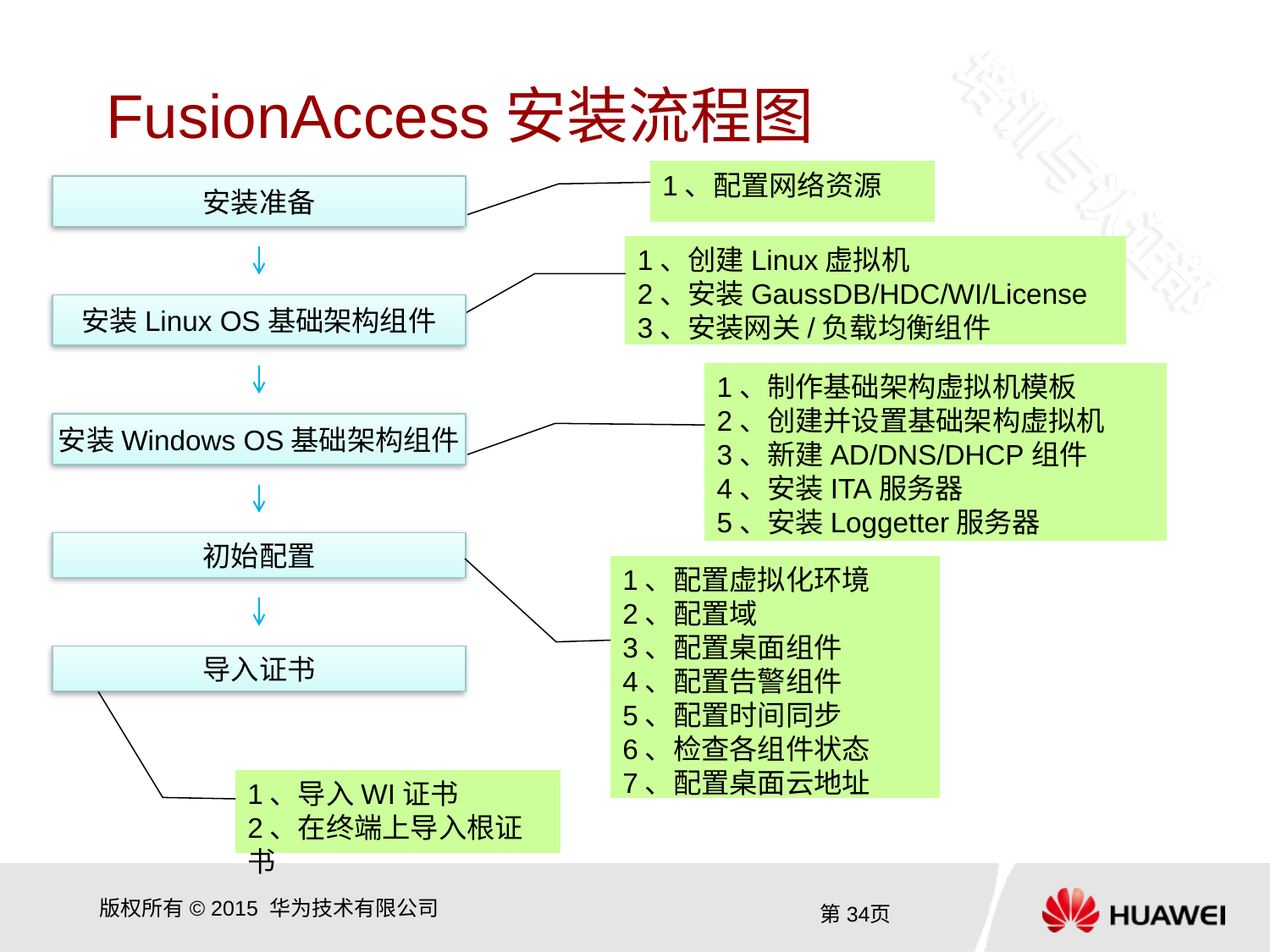

# FusionAccess安装流程图
1、配置网络资源
安装准备
安装Linux OS基础架构组件
安装Windows OS基础架构组件
初始配置
导入证书
1、创建Linux虚拟机
2、安装GaussDB/HDC/WI/License
3、安装网关/负载均衡组件
1、制作基础架构虚拟机模板
2、创建并设置基础架构虚拟机
3、新建AD/DNS/DHCP组件
4、安装ITA服务器
5、安装Loggetter服务器
1、配置虚拟化环境
2、配置域
3、配置桌面组件
4、配置告警组件
5、配置时间同步
6、检查各组件状态
7、配置桌面云地址
1、导入WI证书
2、在终端上导入根证书